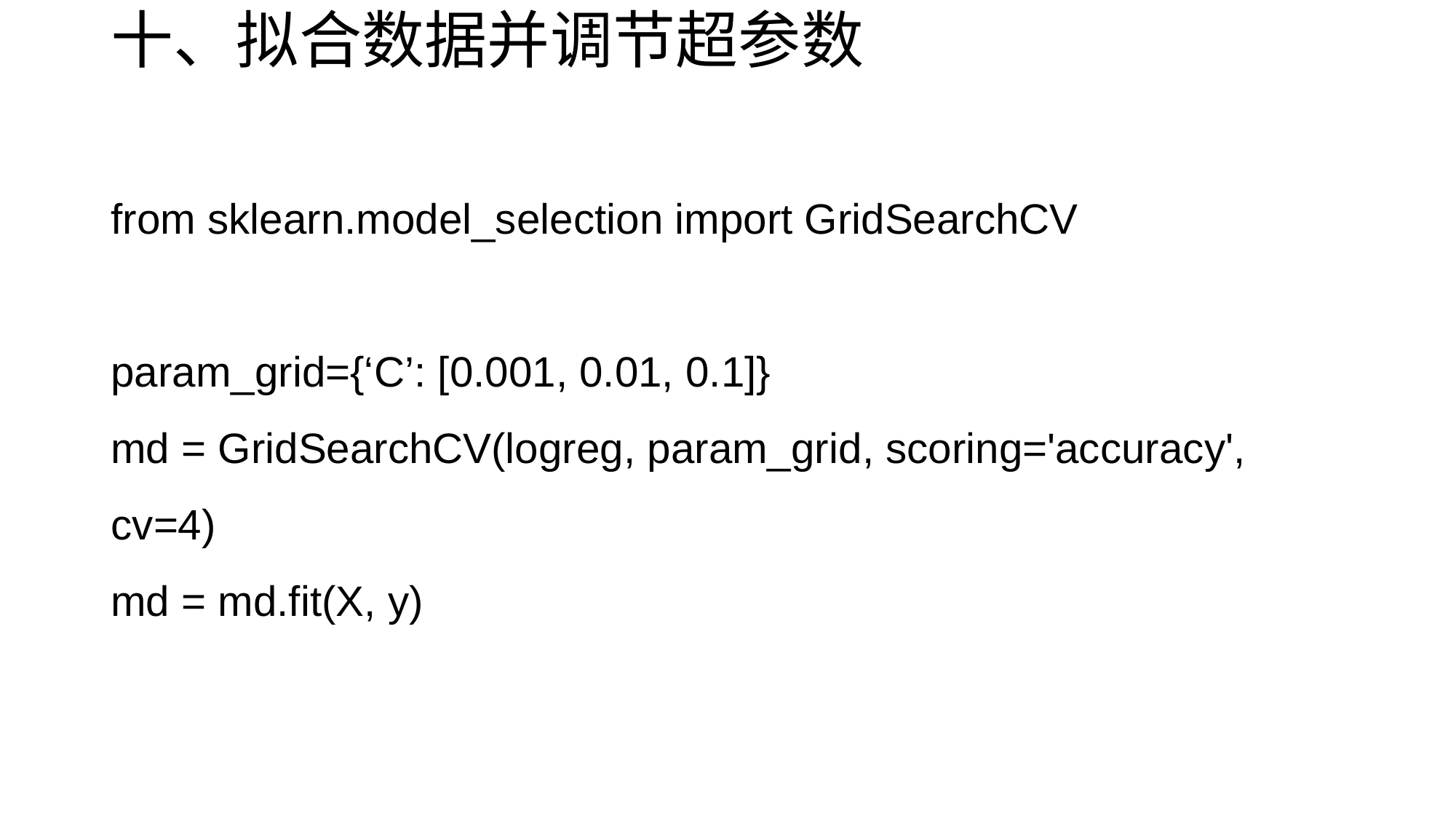

# 十、拟合数据并调节超参数
from sklearn.model_selection import GridSearchCV

param_grid={‘C’: [0.001, 0.01, 0.1]}
md = GridSearchCV(logreg, param_grid, scoring='accuracy', cv=4)
md = md.fit(X, y)